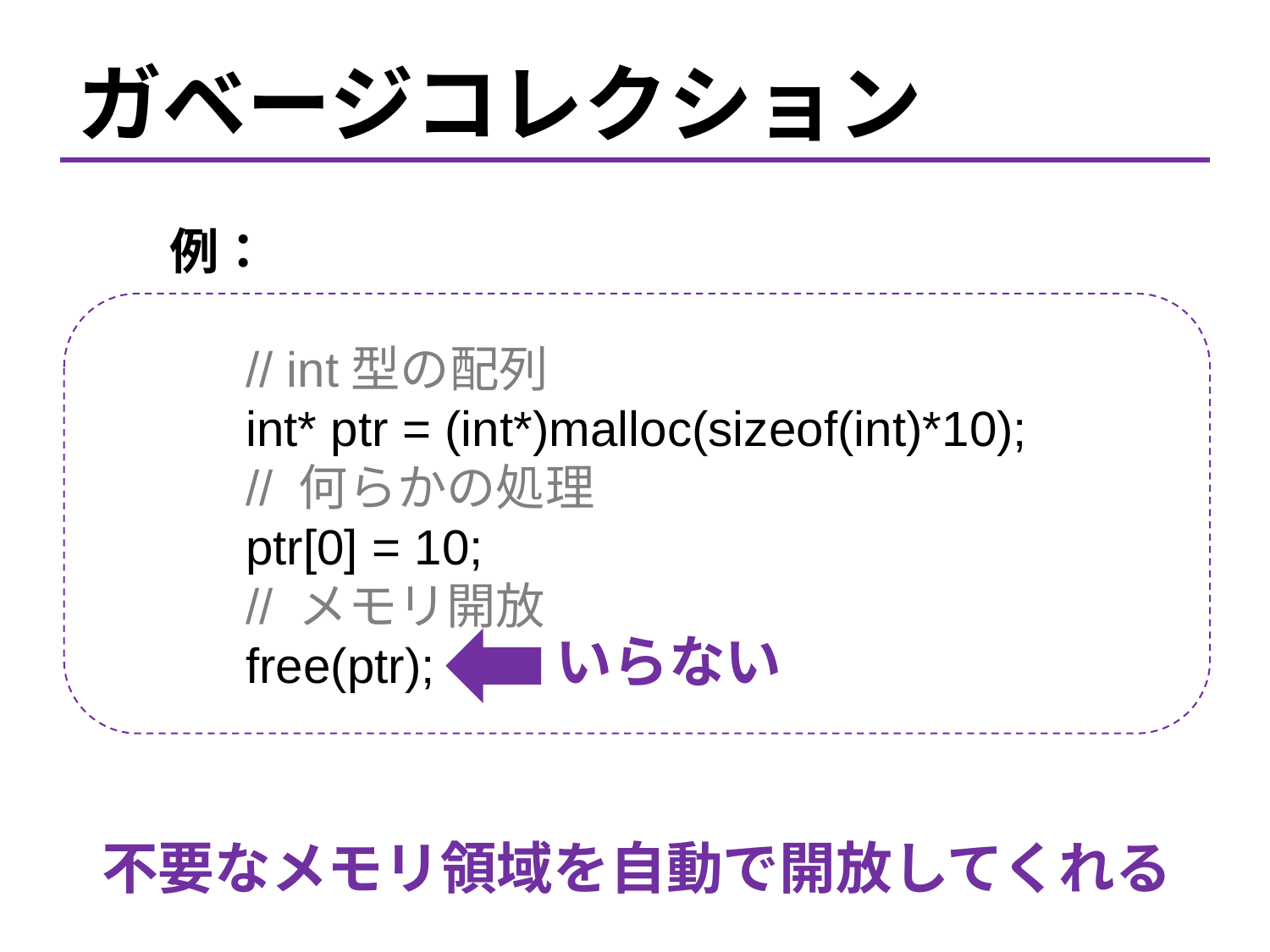

ガベージコレクション
例：

// int型の配列
int* ptr = (int*)malloc(sizeof(int)*10);
// 何らかの処理
ptr[0] = 10;
// メモリ開放
free(ptr);

いらない
不要なメモリ領域を自動で開放してくれる